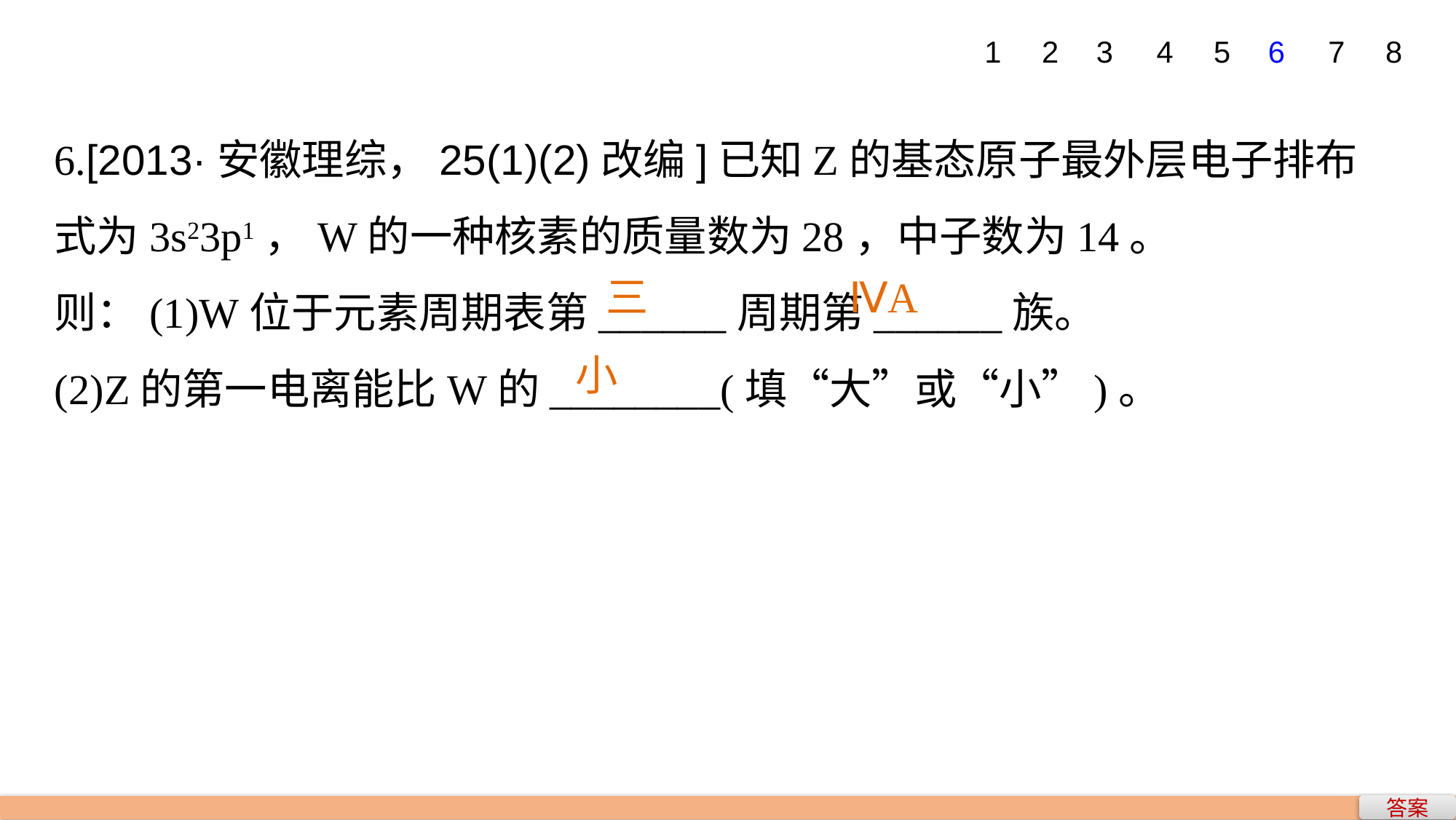

1
2
3
4
5
6
7
8
6.[2013·安徽理综，25(1)(2)改编]已知Z的基态原子最外层电子排布式为3s23p1，W的一种核素的质量数为28，中子数为14。
则：(1)W位于元素周期表第______周期第______族。
(2)Z的第一电离能比W的________(填“大”或“小”)。
三
ⅣA
小
答案